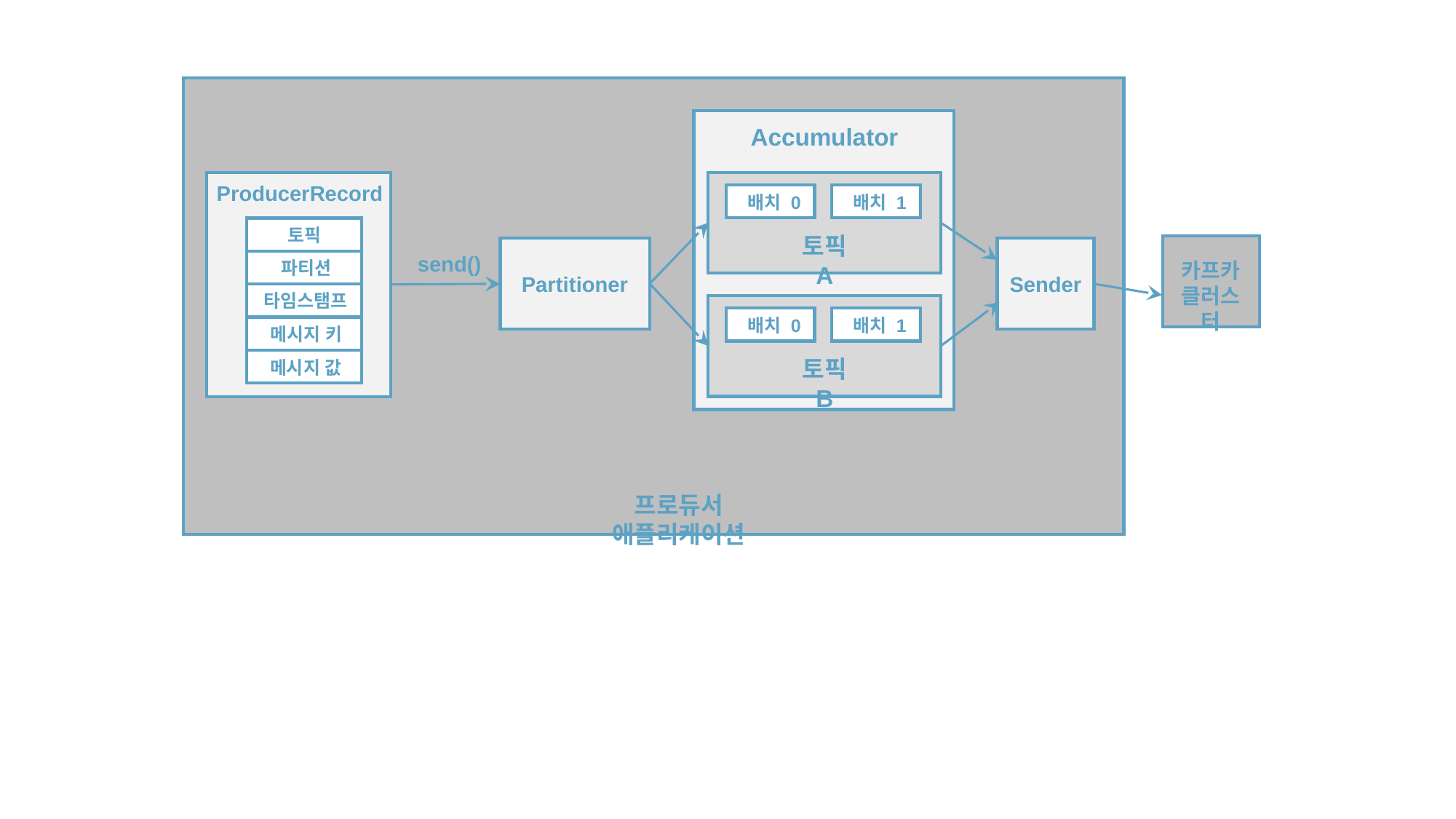

Accumulator

배치 0

배치 1
토픽 A

배치 0

배치 1
토픽 B

ProducerRecord

토픽

카프카
클러스터

send()

파티션
Partitioner
Sender

타임스탬프

메시지 키

메시지 값
프로듀서 애플리케이션